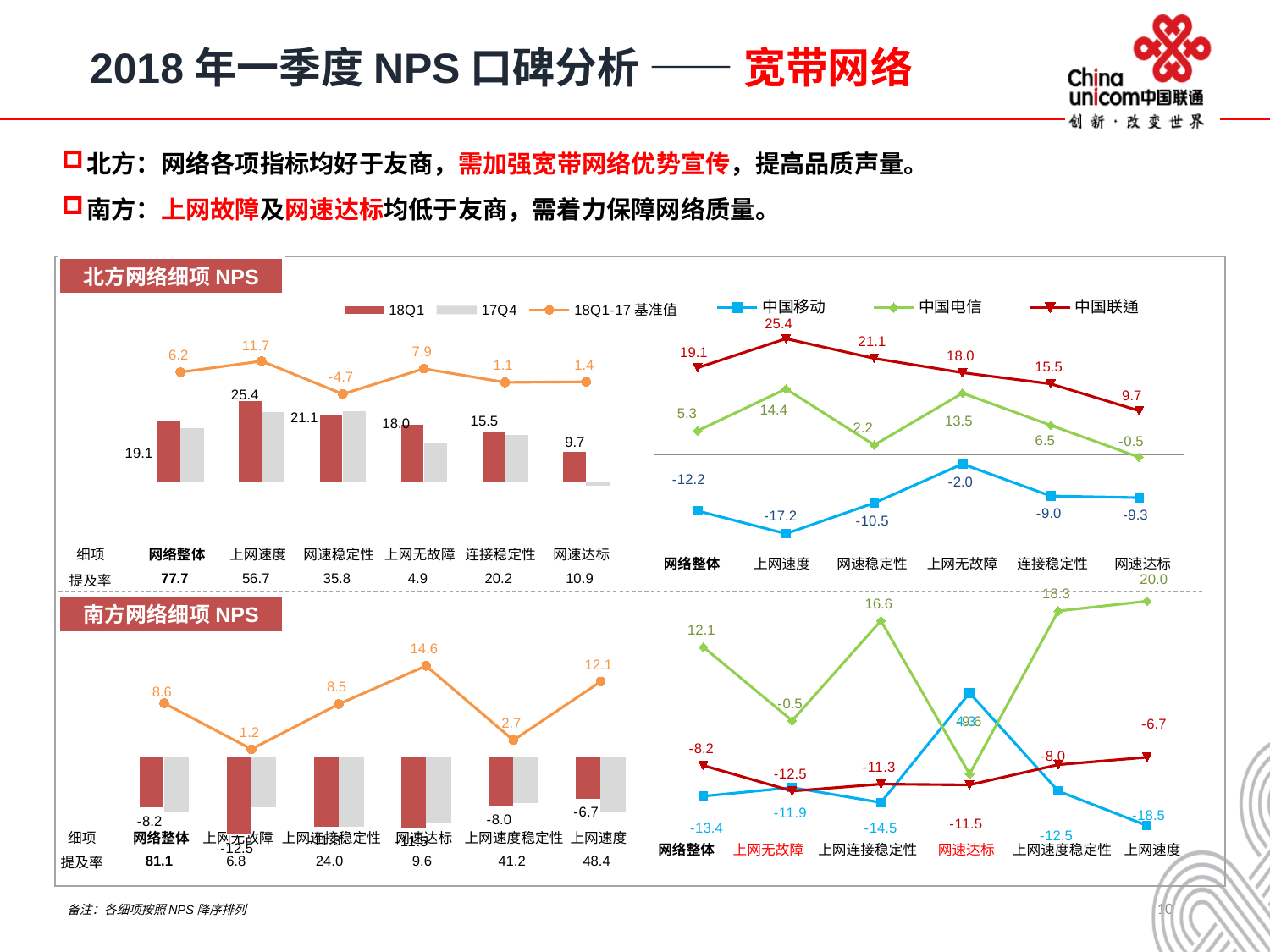

2018年一季度NPS口碑分析 —— 宽带网络
北方：网络各项指标均好于友商，需加强宽带网络优势宣传，提高品质声量。
南方：上网故障及网速达标均低于友商，需着力保障网络质量。

北方网络细项NPS

### Chart

| Category | 中国移动 | 中国电信 | 中国联通 |
|---|---|---|---|
| 网络部分 | -12.225969645868465 | 5.278470490440567 | 19.058982440342188 |
| 上网速度 | -17.20754716981132 | 14.426727410782082 | 25.409184808517395 |
| 上网速度稳定性 | -10.495283018867928 | 2.1566401816118037 | 21.10761485210824 |
| 上网无故障 | -1.9867549668874178 | 13.513513513513514 | 17.981651376146786 |
| 上网连接稳定性 | -8.979591836734697 | 6.469500924214418 | 15.53722692822113 |
| 网速达标 | -9.333333333333336 | -0.5 | 9.653465346534654 |

### Chart

| Category | 18Q1 | 17Q4 | 18Q1-17基准值 |
|---|---|---|---|
| 网络部分 | 19.058982440342188 | 16.75314521287938 | 6.214034819366487 |
| 上网速度 | 25.4091848085174 | 21.87460256899402 | 11.728907143479779 |
| 上网速度稳定性 | 21.107614852108245 | 22.296206618240515 | -4.669637133950999 |
| 上网无故障 | 17.98165137614679 | 12.091503267973856 | 7.947708854966427 |
| 上网连接稳定性 | 15.537226928221132 | 14.6302761028245 | 1.1495280654433202 |
| 网速达标 | 9.653465346534654 | -1.3742926434923202 | 1.4166596580030628 |
| 细项 | 网络整体 | 上网速度 | 网速稳定性 | 上网无故障 | 连接稳定性 | 网速达标 |
| --- | --- | --- | --- | --- | --- | --- |
| 提及率 | 77.7 | 56.7 | 35.8 | 4.9 | 20.2 | 10.9 |
| 网络整体 | 上网速度 | 网速稳定性 | 上网无故障 | 连接稳定性 | 网速达标 |
| --- | --- | --- | --- | --- | --- |

### Chart

| Category | 中国移动 | 中国电信 | 中国联通 |
|---|---|---|---|
| 网络部分 | -13.40508806262231 | 12.129796549060007 | -8.158439255099026 |
| 上网无故障 | -11.923076923076923 | -0.47846889952153115 | -12.531172069825434 |
| 上网连接稳定性 | -14.502923976608187 | 16.647531572904704 | -11.348017621145372 |
| 网速达标 | 4.278074866310159 | -9.620991253644315 | -11.471103327495621 |
| 上网速度稳定性 | -12.529976019184653 | 18.309859154929583 | -8.013116097960857 |
| 上网速度 | -18.45620979713013 | 20.0 | -6.748144914884331 |
南方网络细项NPS

### Chart

| Category | 18Q1 | 17Q4 | 18Q1-17基准值 |
|---|---|---|---|
| 网络部分 | -8.158439255099024 | -8.736337186443343 | 8.606619478026198 |
| 上网无故障 | -12.531172069825436 | -8.062234794908061 | 1.239448839948878 |
| 上网连接稳定性 | -11.348017621145374 | -11.160857051487048 | 8.472746613685882 |
| 网速达标 | -11.471103327495621 | -10.612065169528842 | 14.605343160772042 |
| 上网速度稳定性 | -8.013116097960857 | -7.460052935986668 | 2.671502395370423 |
| 上网速度 | -6.74814491488433 | -8.835666316044987 | 12.084284946312062 |
| 细项 | 网络整体 | 上网无故障 | 上网连接稳定性 | 网速达标 | 上网速度稳定性 | 上网速度 |
| --- | --- | --- | --- | --- | --- | --- |
| 提及率 | 81.1 | 6.8 | 24.0 | 9.6 | 41.2 | 48.4 |
| 网络整体 | 上网无故障 | 上网连接稳定性 | 网速达标 | 上网速度稳定性 | 上网速度 |
| --- | --- | --- | --- | --- | --- |
备注：各细项按照NPS降序排列